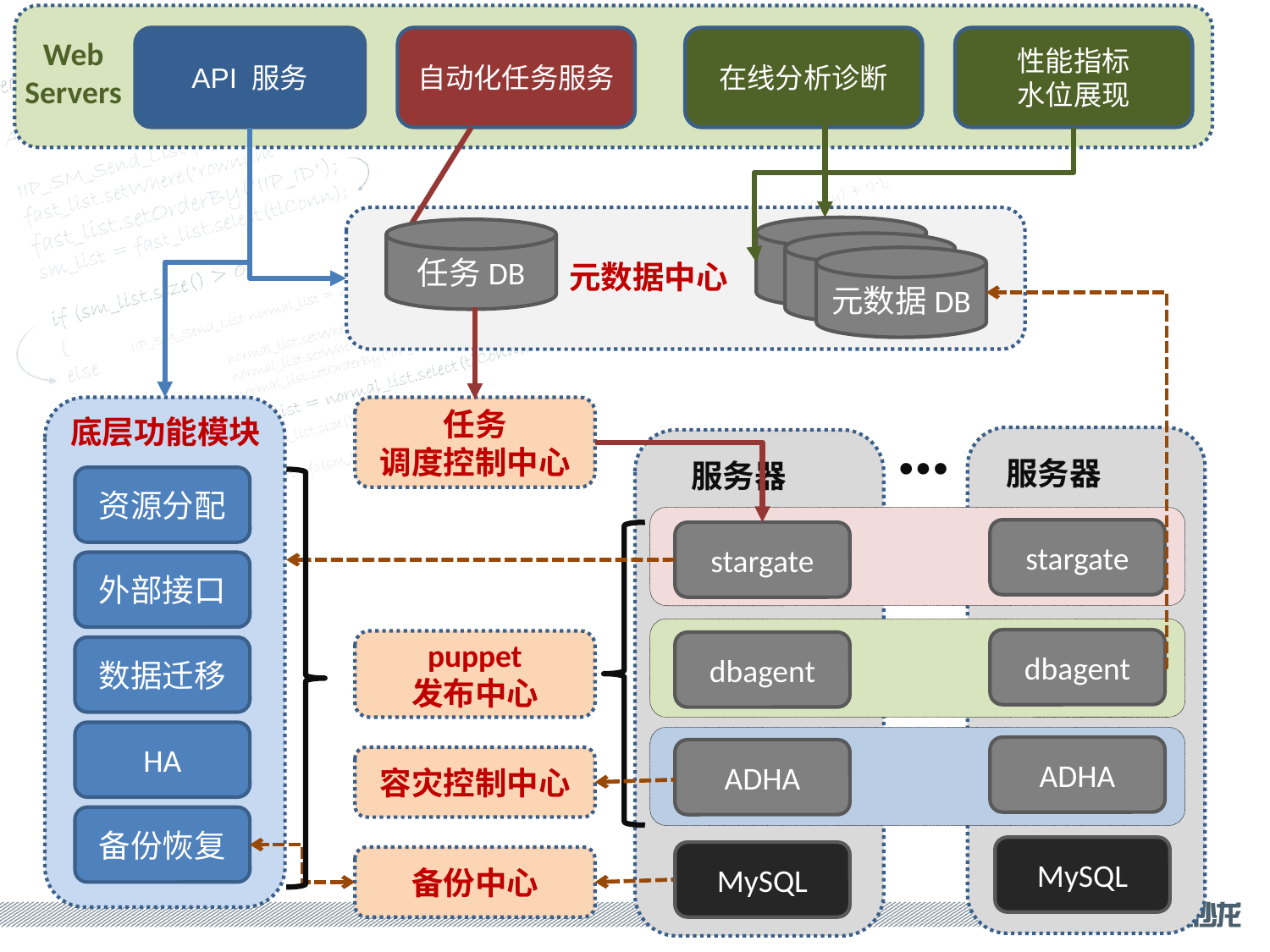

Web
Servers
API 服务
自动化任务服务
在线分析诊断
性能指标
水位展现

任务DB

元数据DB
元数据中心
…

任务
调度控制中心
 底层功能模块

服务器
服务器
资源分配

stargate

stargate
外部接口

dbagent
puppet
发布中心
dbagent
数据迁移
HA

ADHA
ADHA
容灾控制中心
备份恢复
MySQL
MySQL
备份中心